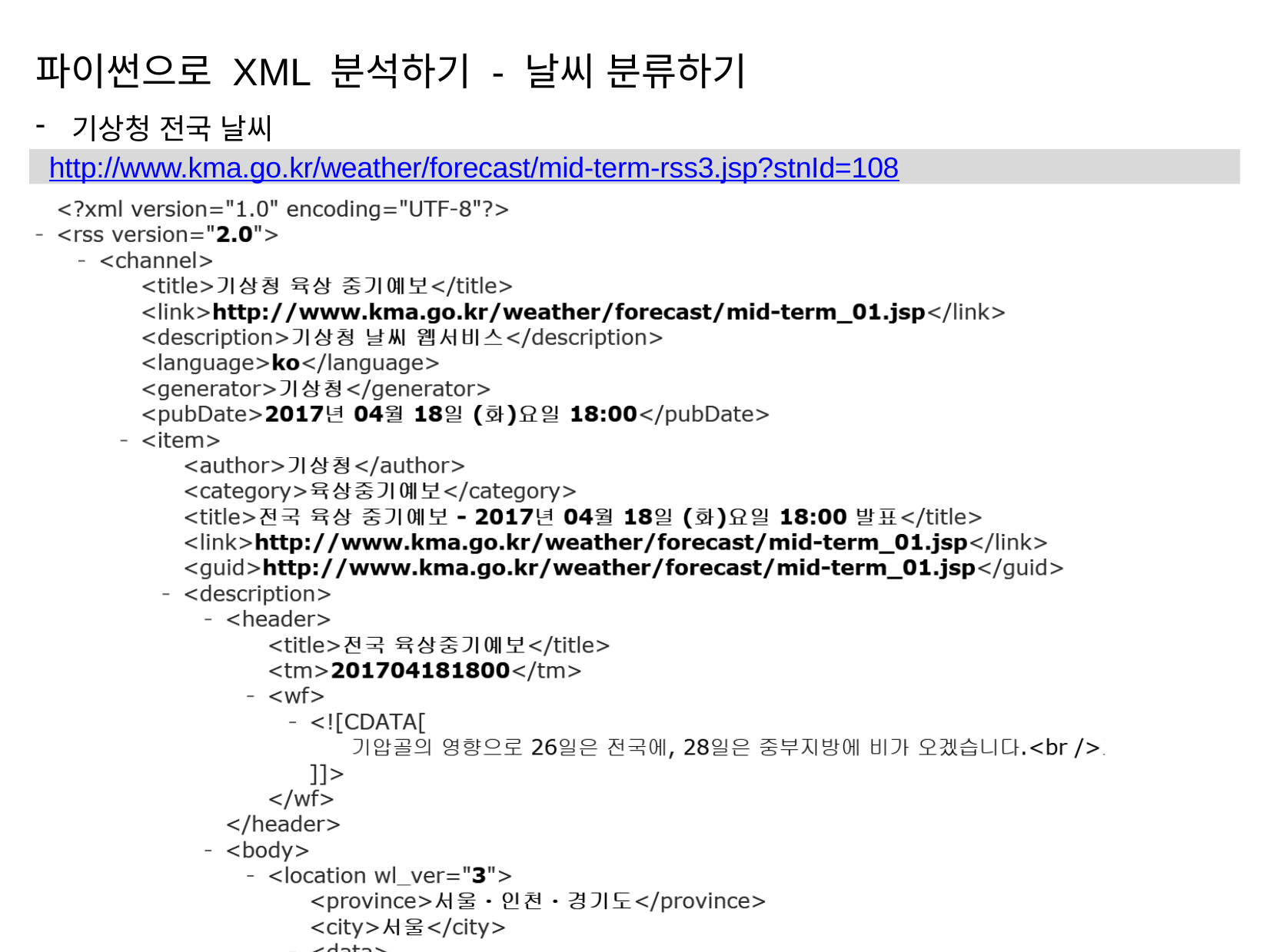

파이썬으로 XML 분석하기 - 날씨 분류하기
기상청 전국 날씨
http://www.kma.go.kr/weather/forecast/mid-term-rss3.jsp?stnId=108